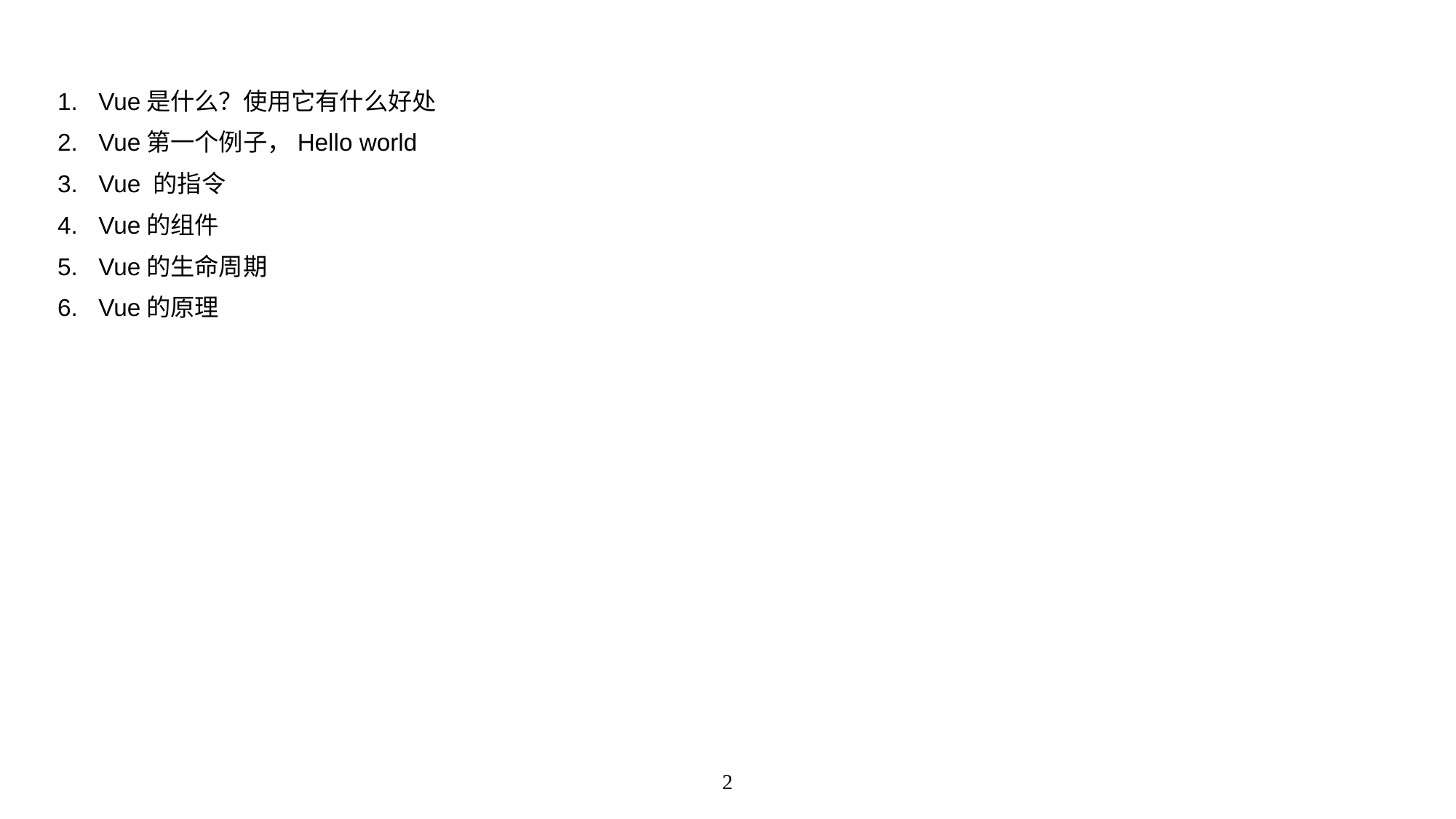

Vue是什么？使用它有什么好处
Vue第一个例子，Hello world
Vue 的指令
Vue的组件
Vue的生命周期
Vue的原理

2